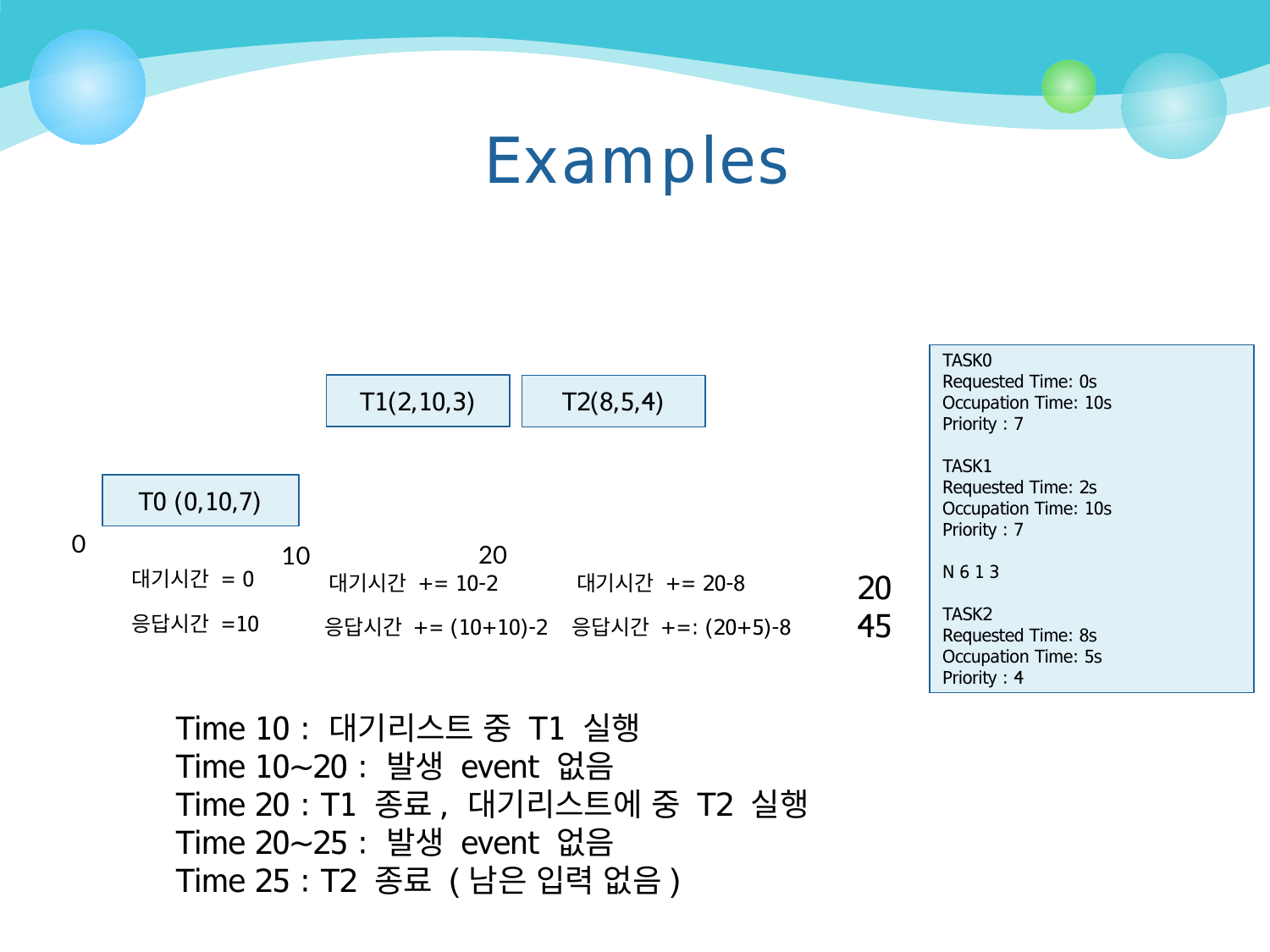

# Examples
TASK0
Requested Time: 0s
Occupation Time: 10s
Priority : 7

TASK1
Requested Time: 2s
Occupation Time: 10s
Priority : 7

N 6 1 3

TASK2
Requested Time: 8s
Occupation Time: 5s
Priority : 4
T1(2,10,3)
T2(8,5,4)
T0 (0,10,7)
0
대기시간 = 0
응답시간 =10
20
10
20
45
대기시간 += 10-2
응답시간 += (10+10)-2
대기시간 += 20-8
응답시간 +=: (20+5)-8
Time 10 : 대기리스트 중 T1 실행
Time 10~20 : 발생 event 없음
Time 20 : T1 종료, 대기리스트에 중 T2 실행
Time 20~25 : 발생 event 없음
Time 25 : T2 종료 (남은 입력 없음)